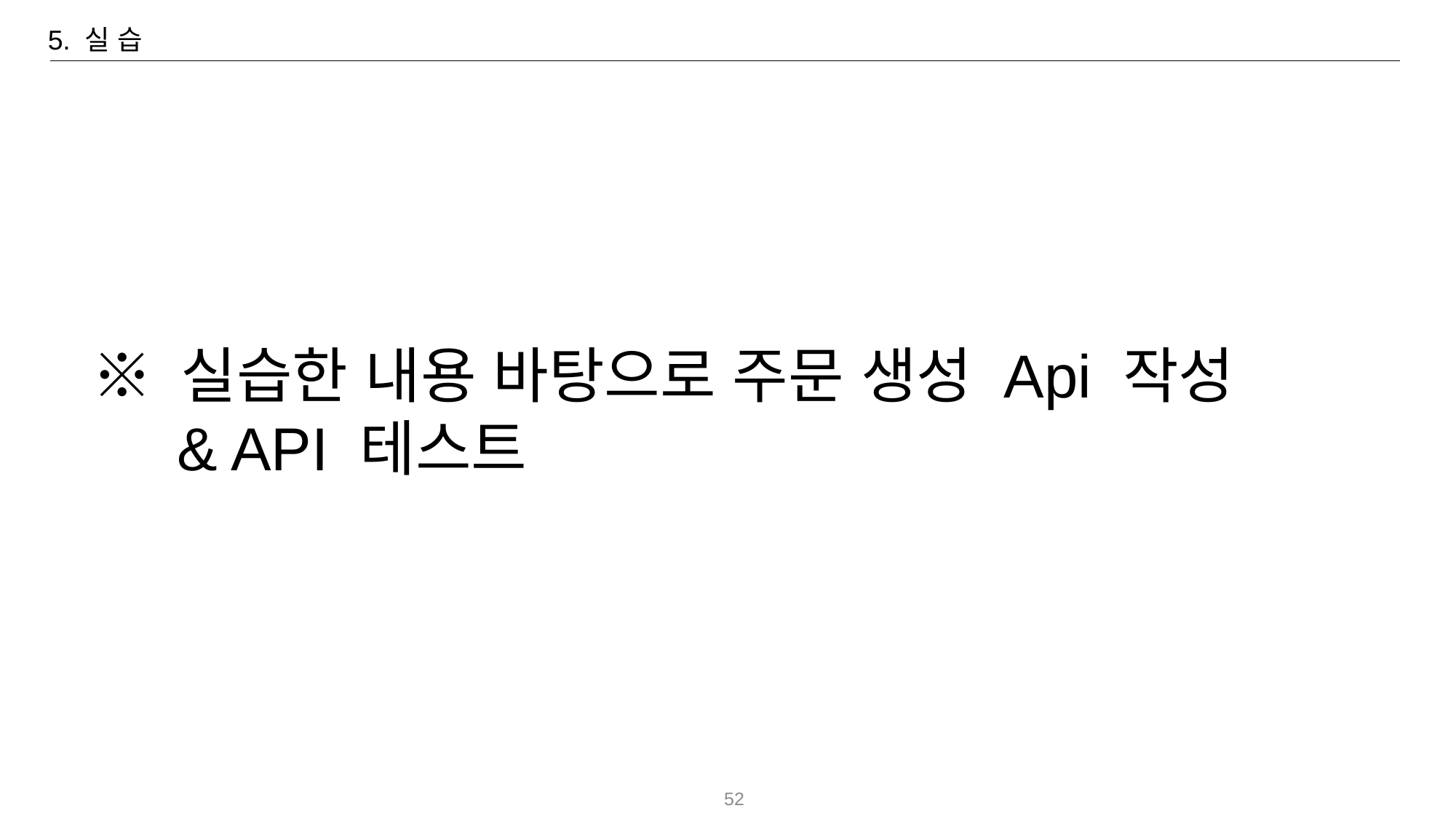

# 5. 실 습

※ 실습한 내용 바탕으로 주문 생성 Api 작성
     & API 테스트

52